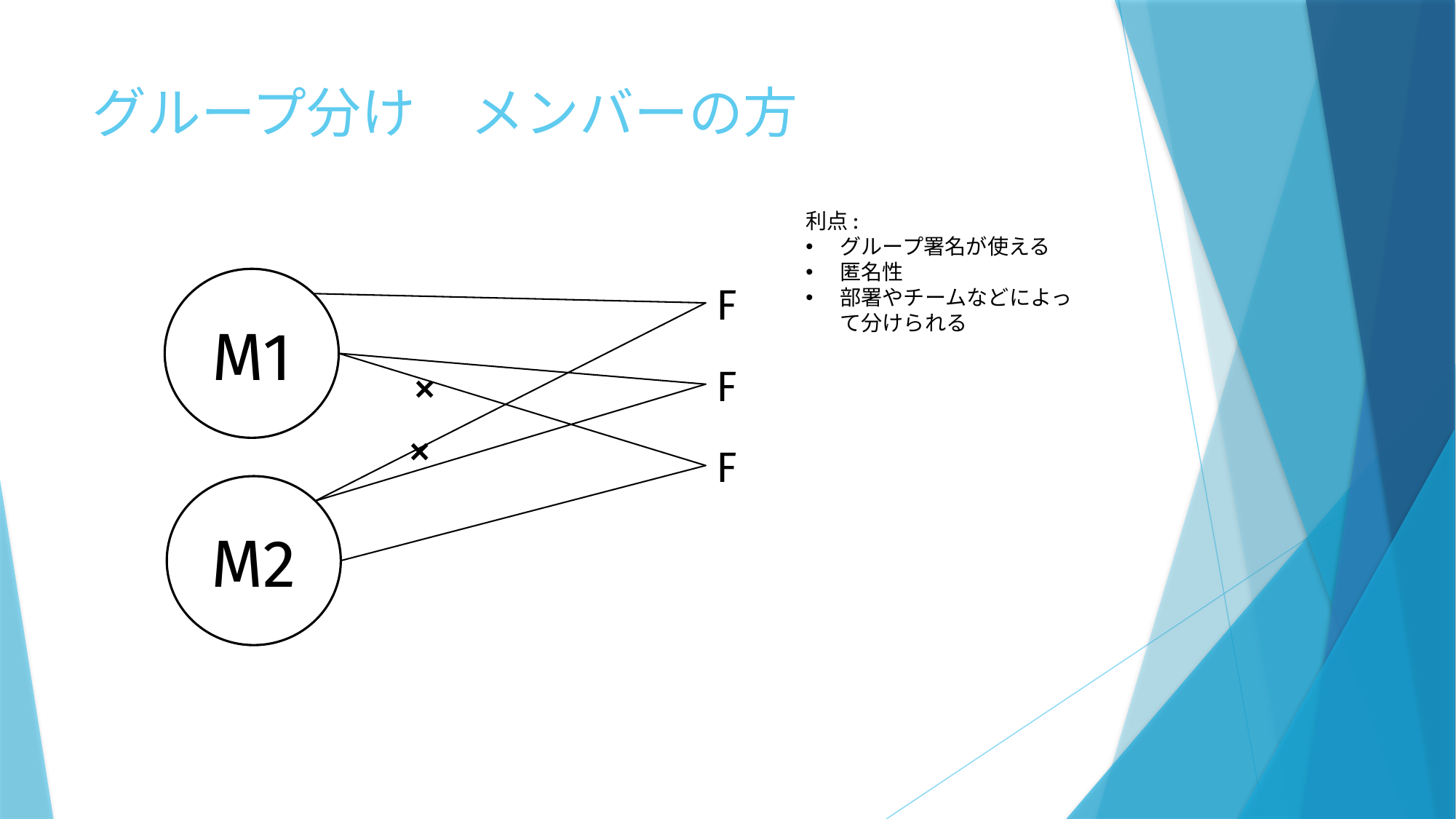

# グループ分け　メンバーの方
利点:
グループ署名が使える
匿名性
部署やチームなどによって分けられる

M1
F
×
F
×
F
M2